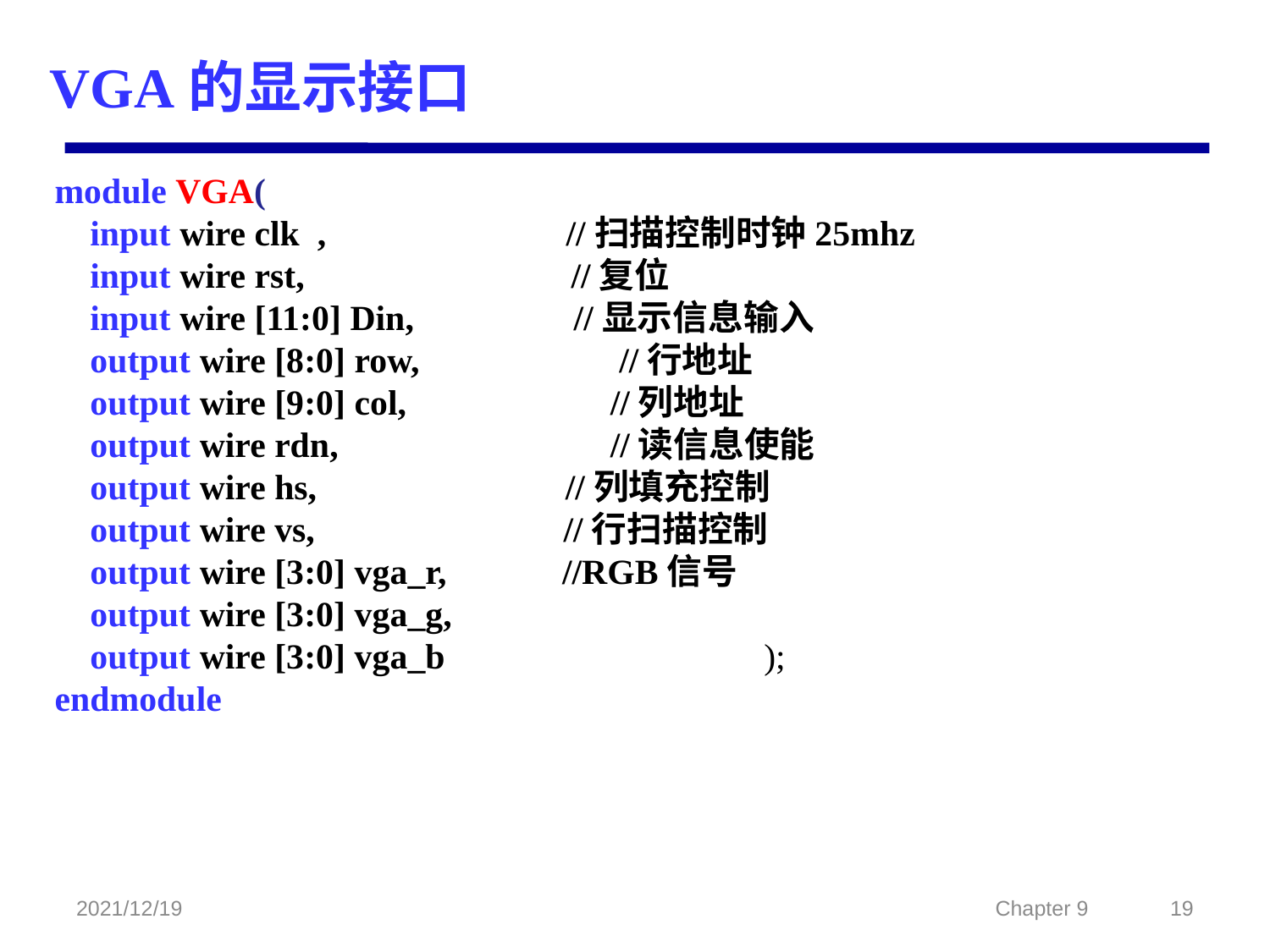

# VGA的显示接口
module VGA(
    input wire clk  ,                           //扫描控制时钟25mhz
    input wire rst,                              //复位
    input wire [11:0] Din,                  //显示信息输入
    output wire [8:0] row,               	 //行地址
    output wire [9:0] col,                 	//列地址
    output wire rdn,                        	//读信息使能
    output wire hs,                            //列填充控制
    output wire vs,                            //行扫描控制
    output wire [3:0] vga_r,             //RGB信号
    output wire [3:0] vga_g,
    output wire [3:0] vga_b			   );
endmodule
2021/12/19
Chapter 9
19